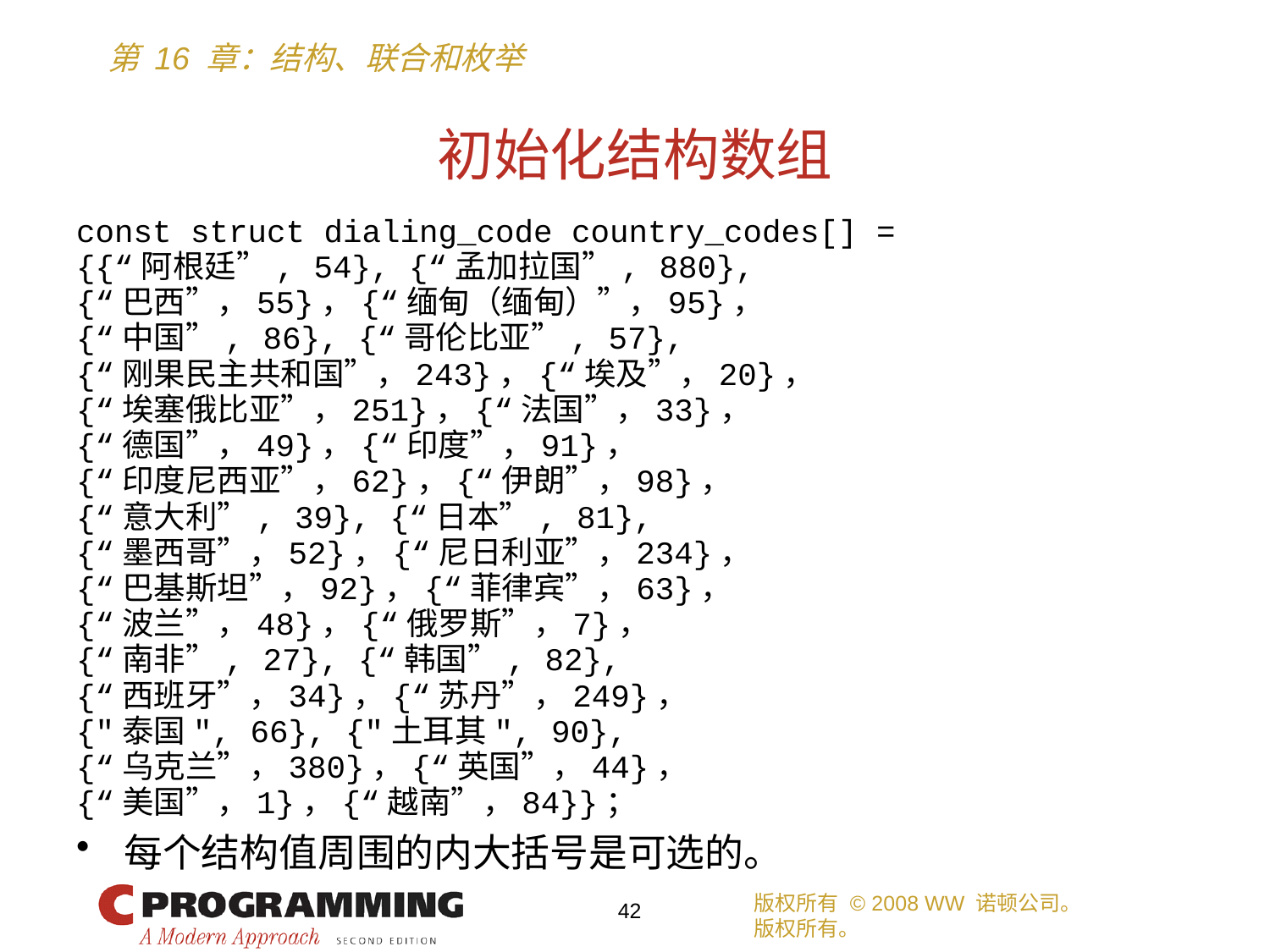

# 初始化结构数组
const struct dialing_code country_codes[] =
{{“阿根廷”, 54}, {“孟加拉国”, 880},
{“巴西”，55}，{“缅甸（缅甸）”，95}，
{“中国”, 86}, {“哥伦比亚”, 57},
{“刚果民主共和国”，243}，{“埃及”，20}，
{“埃塞俄比亚”，251}，{“法国”，33}，
{“德国”，49}，{“印度”，91}，
{“印度尼西亚”，62}，{“伊朗”，98}，
{“意大利”, 39}, {“日本”, 81},
{“墨西哥”，52}，{“尼日利亚”，234}，
{“巴基斯坦”，92}，{“菲律宾”，63}，
{“波兰”，48}，{“俄罗斯”，7}，
{“南非”, 27}, {“韩国”, 82},
{“西班牙”，34}，{“苏丹”，249}，
{"泰国", 66}, {"土耳其", 90},
{“乌克兰”，380}，{“英国”，44}，
{“美国”，1}，{“越南”，84}}；
每个结构值周围的内大括号是可选的。
版权所有 © 2008 WW 诺顿公司。
版权所有。
42